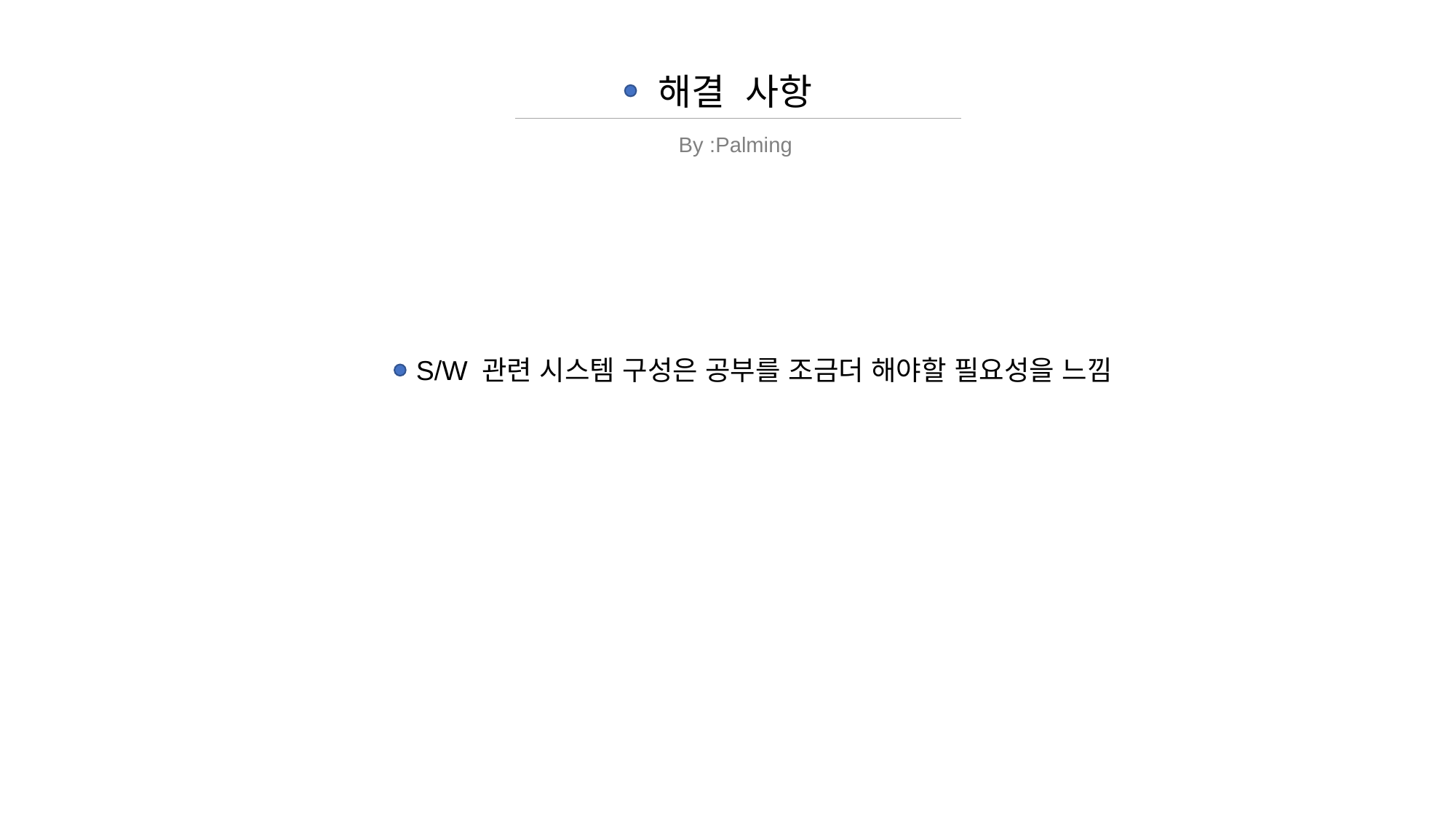

해결  사항

By :Palming
S/W 관련 시스템 구성은 공부를 조금더 해야할 필요성을 느낌